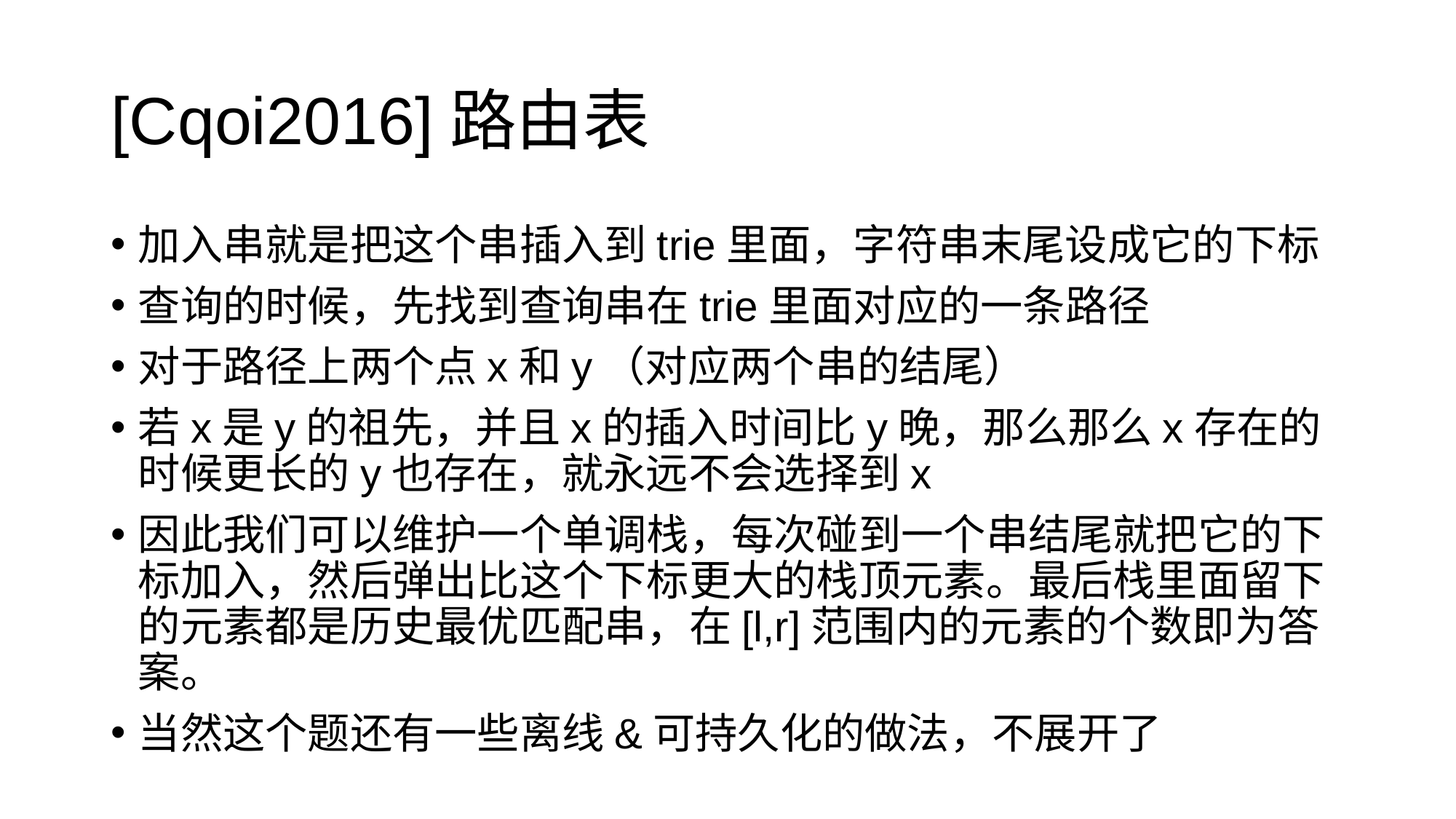

# [Cqoi2016]路由表
加入串就是把这个串插入到trie里面，字符串末尾设成它的下标
查询的时候，先找到查询串在trie里面对应的一条路径
对于路径上两个点x和y（对应两个串的结尾）
若x是y的祖先，并且x的插入时间比y晚，那么那么x存在的时候更长的y也存在，就永远不会选择到x
因此我们可以维护一个单调栈，每次碰到一个串结尾就把它的下标加入，然后弹出比这个下标更大的栈顶元素。最后栈里面留下的元素都是历史最优匹配串，在[l,r]范围内的元素的个数即为答案。
当然这个题还有一些离线&可持久化的做法，不展开了